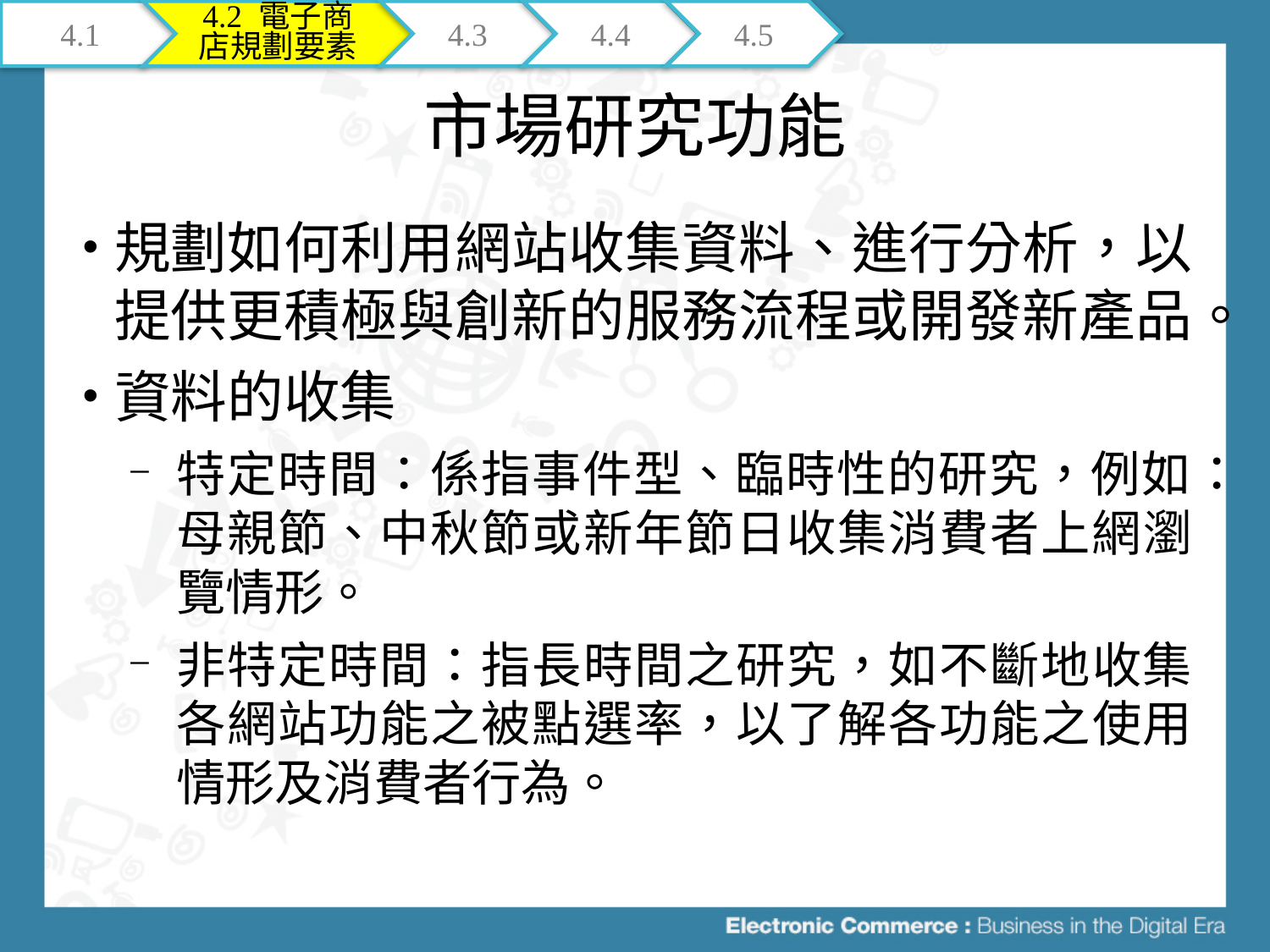

4.1
4.2 電子商店規劃要素
4.3
4.4
4.5
# 市場研究功能
規劃如何利用網站收集資料、進行分析，以提供更積極與創新的服務流程或開發新產品。
資料的收集
特定時間：係指事件型、臨時性的研究，例如：母親節、中秋節或新年節日收集消費者上網瀏覽情形。
非特定時間：指長時間之研究，如不斷地收集各網站功能之被點選率，以了解各功能之使用情形及消費者行為。